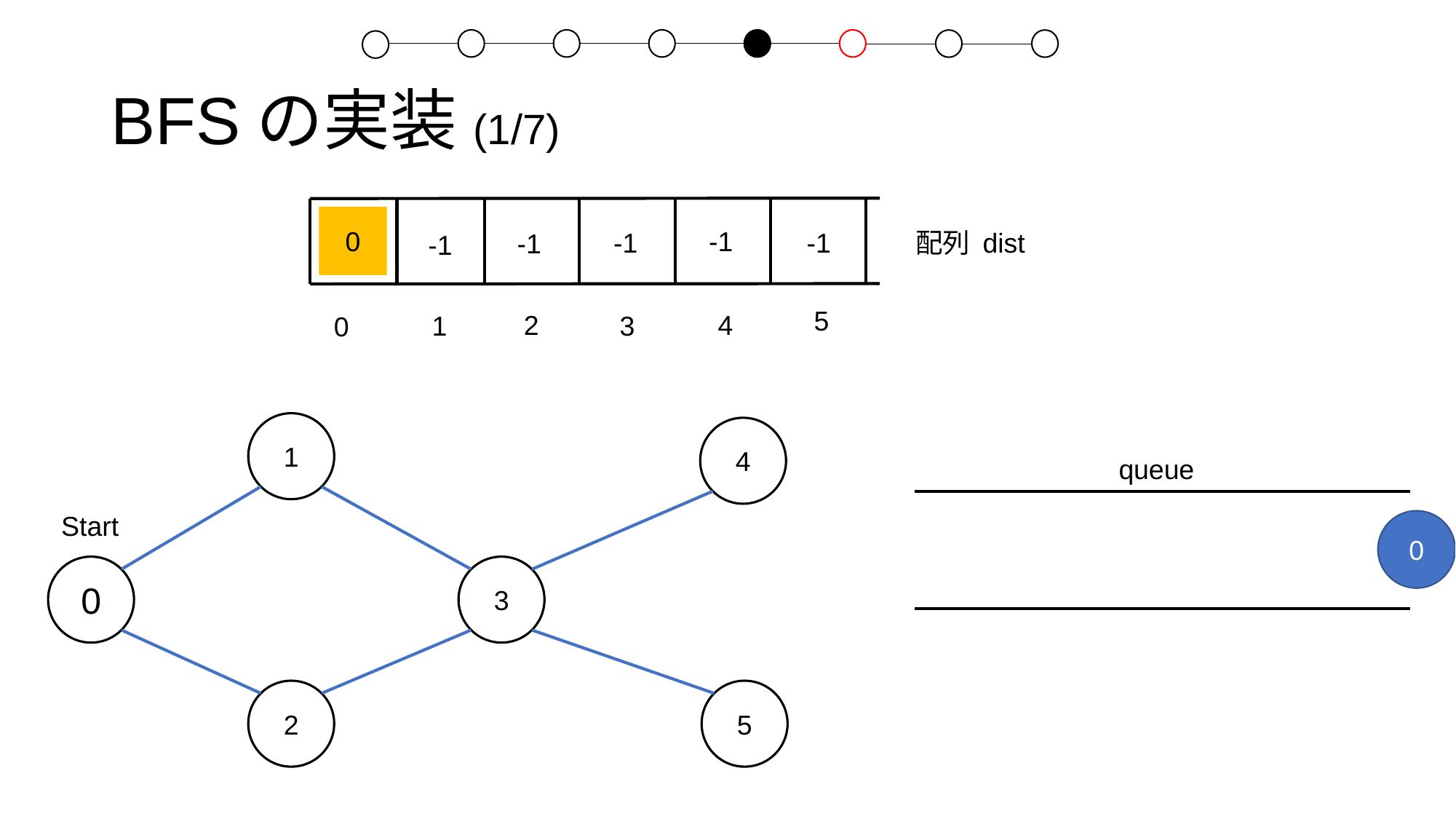

# BFSの実装(1/7)
0
-1
-1
-1
-1
-1
-1
配列 dist
5
2
4
1
3
0
1
4
queue
Start
0
0
3
2
5